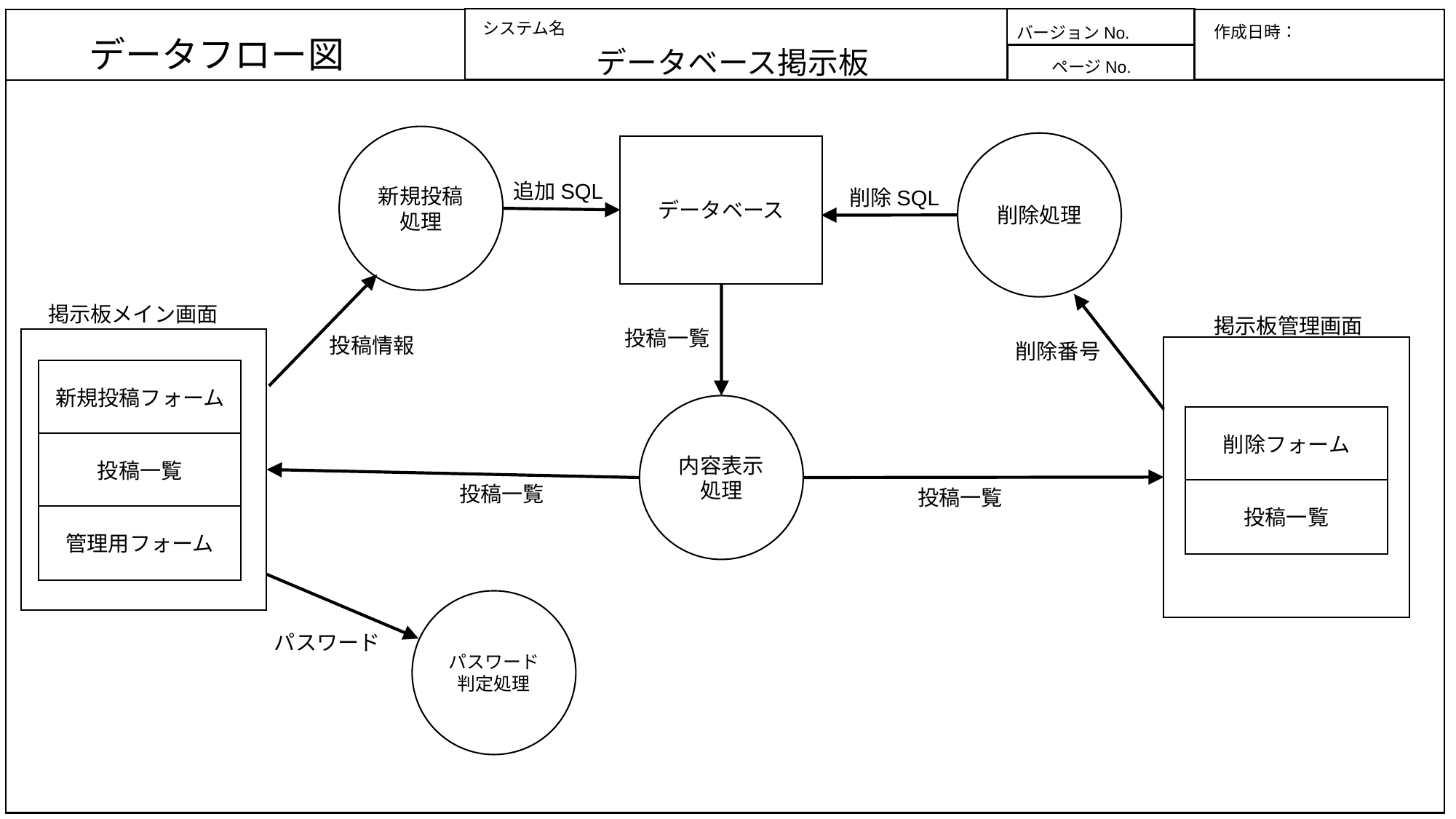

システム名
作成日時：
バージョンNo.
データフロー図
データベース掲示板
ページNo.
新規投稿
処理
削除処理
データベース
追加SQL
削除SQL
掲示板メイン画面
掲示板管理画面
投稿一覧
投稿情報

削除番号

新規投稿フォーム
内容表示
処理
削除フォーム
投稿一覧
投稿一覧
投稿一覧
投稿一覧
管理用フォーム
パスワード
判定処理
パスワード